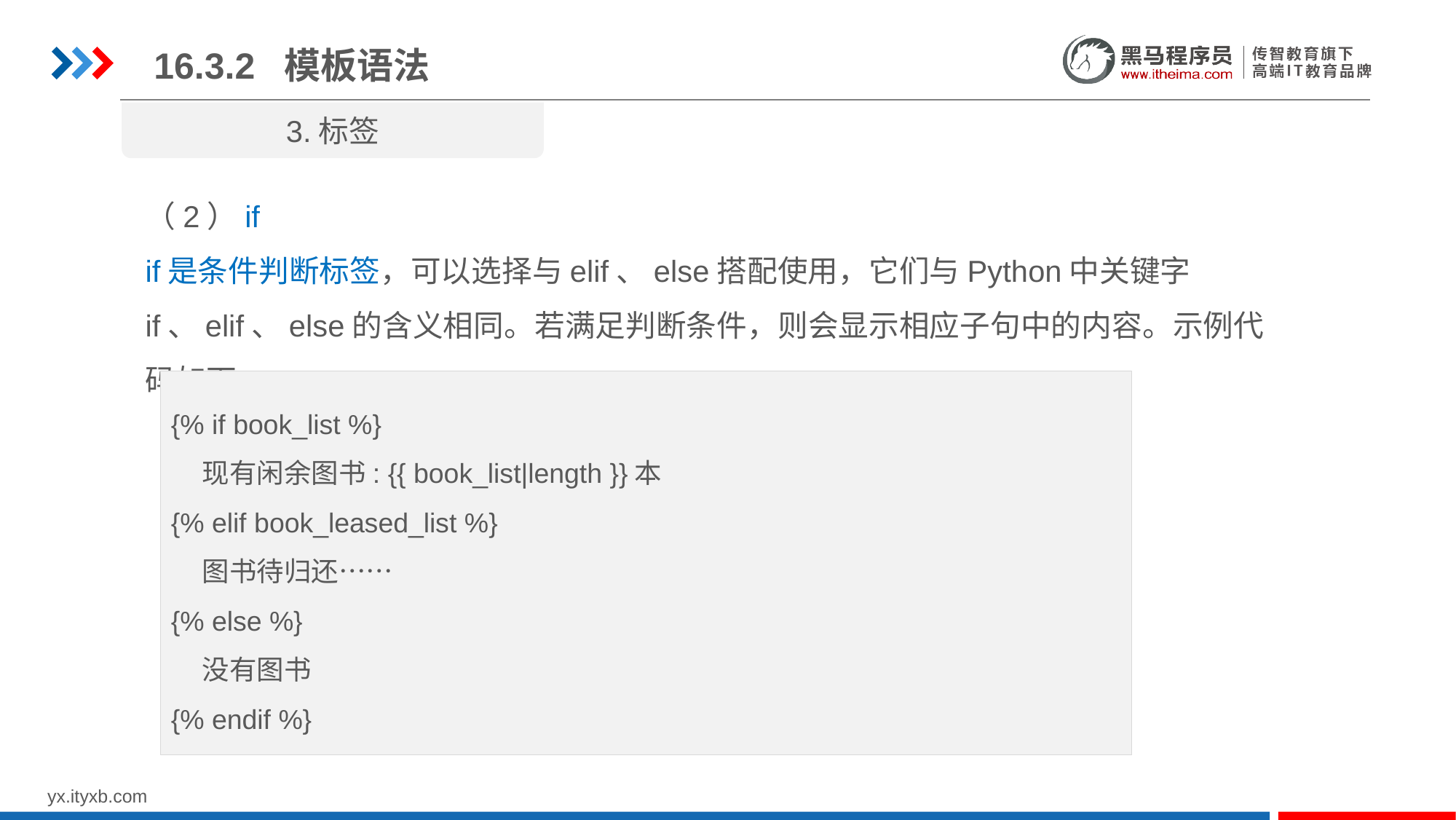

16.3.2  模板语法

3.标签
（2）if
if是条件判断标签，可以选择与elif、else搭配使用，它们与Python中关键字if、elif、else的含义相同。若满足判断条件，则会显示相应子句中的内容。示例代码如下：
{% if book_list %}
    现有闲余图书: {{ book_list|length }}本
{% elif book_leased_list %}
    图书待归还……
{% else %}
    没有图书
{% endif %}